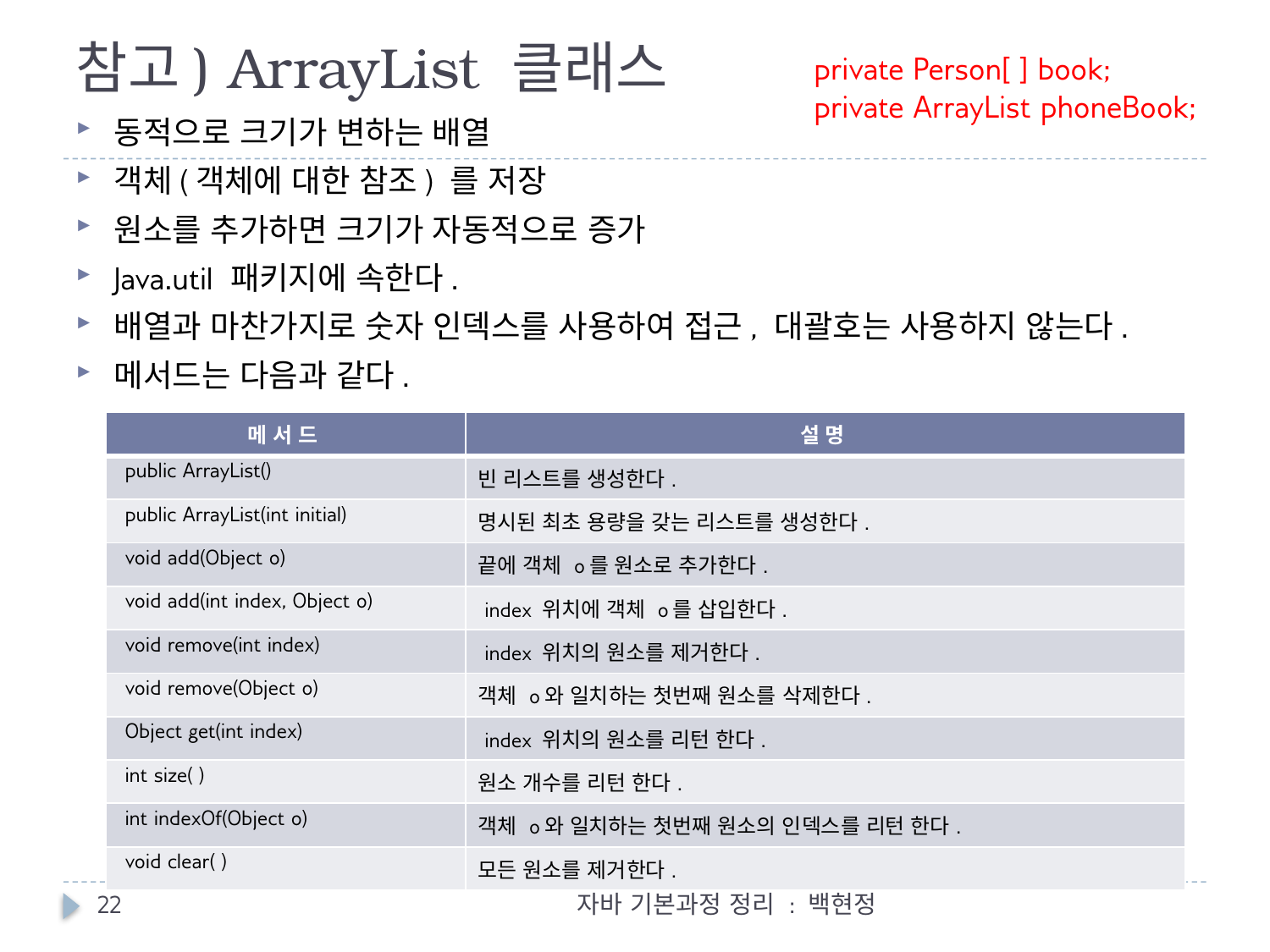

# 참고) ArrayList 클래스
private Person[ ] book;
private ArrayList phoneBook;
동적으로 크기가 변하는 배열
객체(객체에 대한 참조) 를 저장
원소를 추가하면 크기가 자동적으로 증가
Java.util 패키지에 속한다.
배열과 마찬가지로 숫자 인덱스를 사용하여 접근, 대괄호는 사용하지 않는다.
메서드는 다음과 같다.

| 메 서 드 | 설 명 |
| --- | --- |
| public ArrayList() | 빈 리스트를 생성한다. |
| public ArrayList(int initial) | 명시된 최초 용량을 갖는 리스트를 생성한다. |
| void add(Object o) | 끝에 객체 o를 원소로 추가한다. |
| void add(int index, Object o) | index 위치에 객체 o를 삽입한다. |
| void remove(int index) | index 위치의 원소를 제거한다. |
| void remove(Object o) | 객체 o와 일치하는 첫번째 원소를 삭제한다. |
| Object get(int index) | index 위치의 원소를 리턴 한다. |
| int size( ) | 원소 개수를 리턴 한다. |
| int indexOf(Object o) | 객체 o와 일치하는 첫번째 원소의 인덱스를 리턴 한다. |
| void clear( ) | 모든 원소를 제거한다. |
22
자바 기본과정 정리 : 백현정